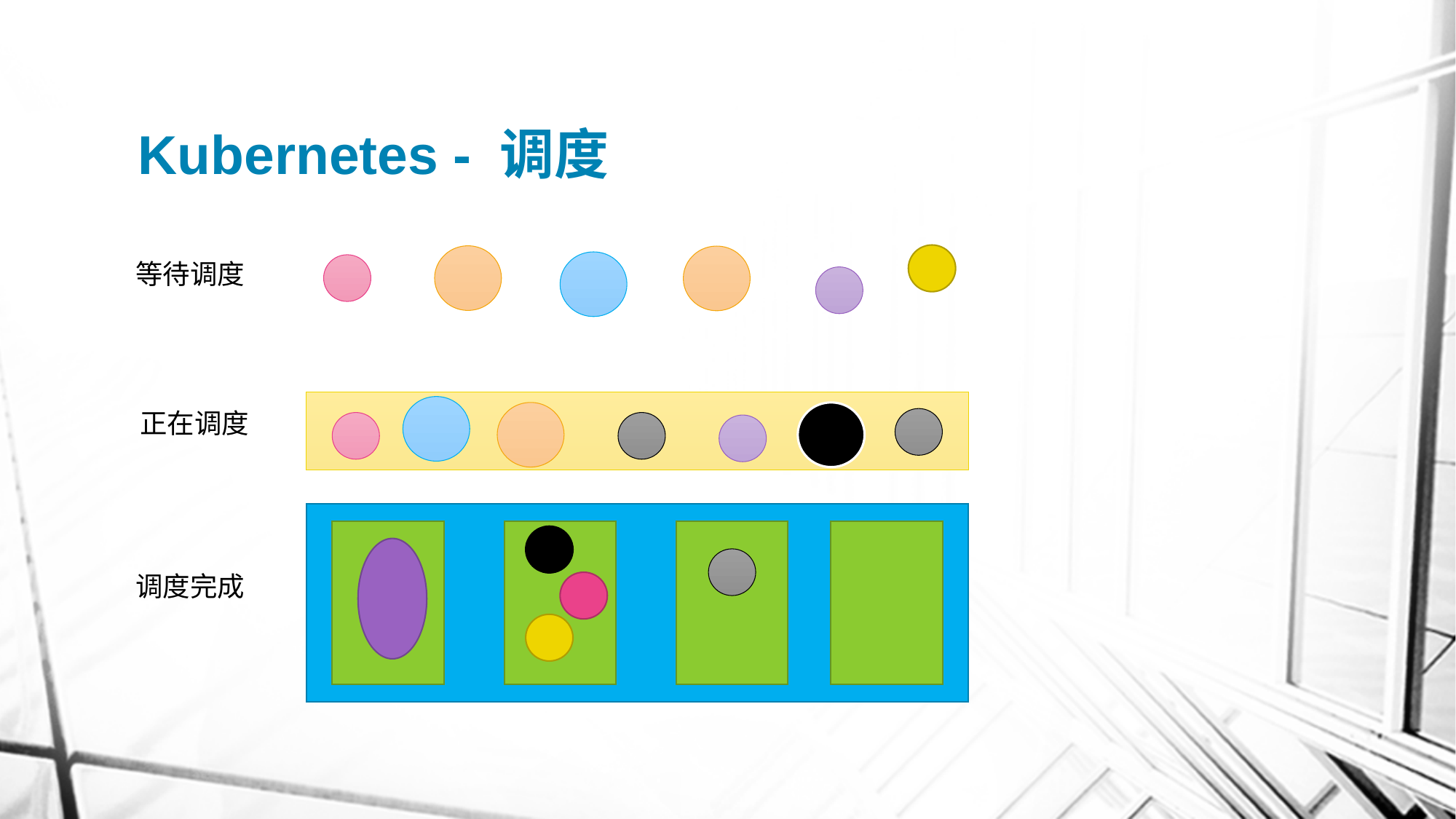

# Kubernetes - 调度

等待调度

正在调度

调度完成